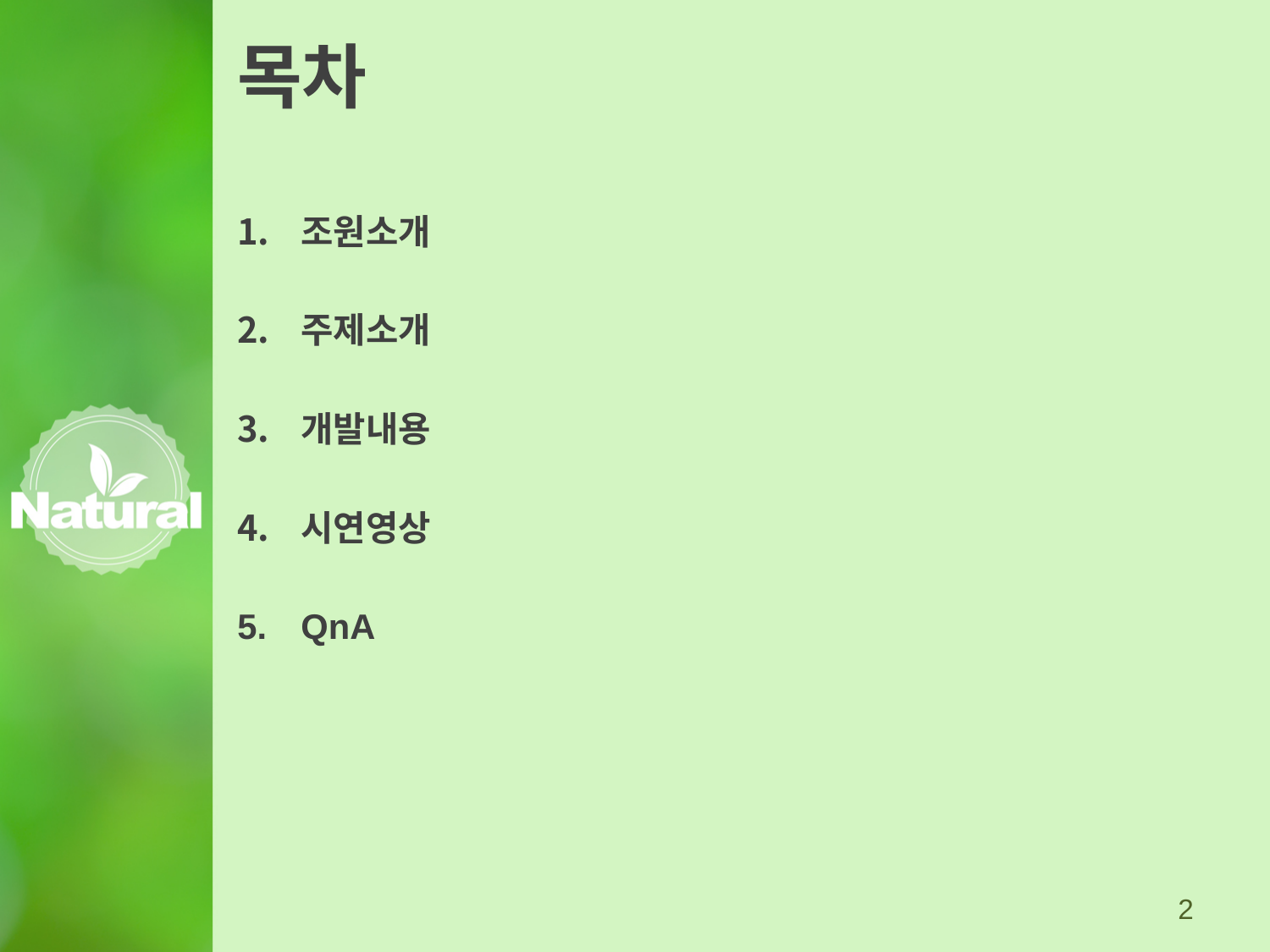

# 목차
조원소개

주제소개

개발내용

시연영상

QnA
2